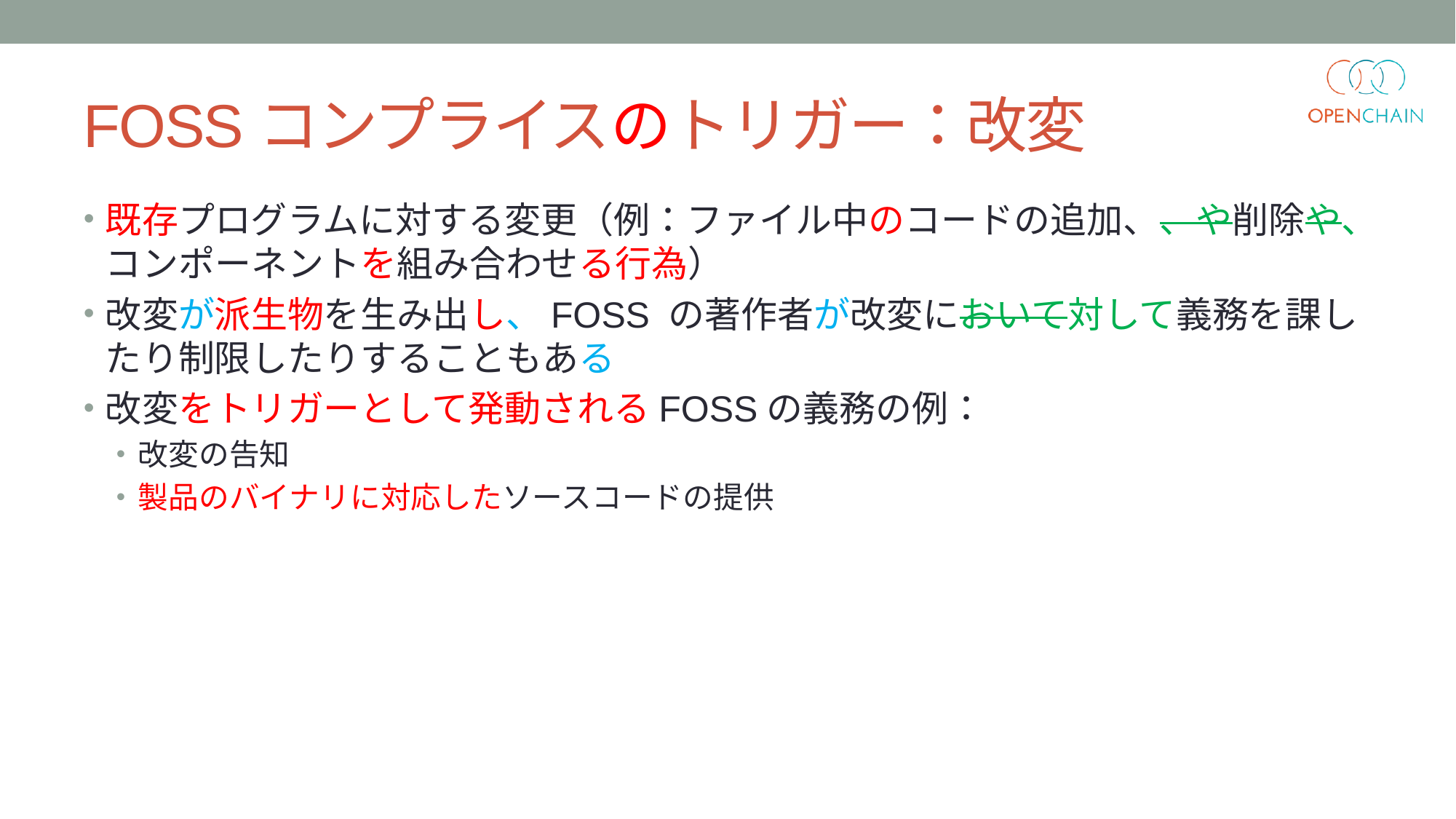

# FOSSコンプライスのトリガー：改変
既存プログラムに対する変更（例：ファイル中のコードの追加、、や削除や、コンポーネントを組み合わせる行為）
改変が派生物を生み出し、FOSS の著作者が改変において対して義務を課したり制限したりすることもある
改変をトリガーとして発動されるFOSSの義務の例：
改変の告知
製品のバイナリに対応したソースコードの提供